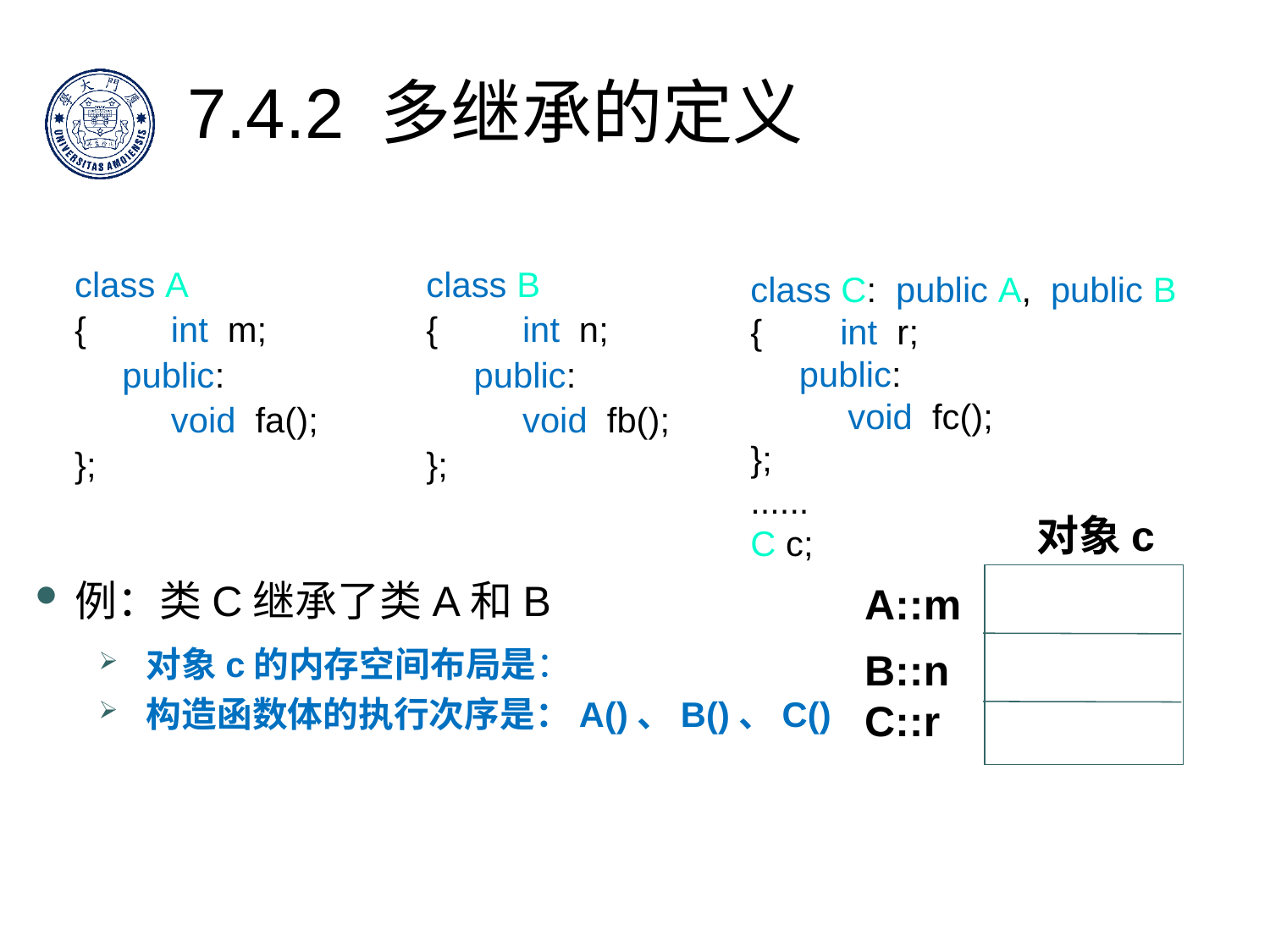

7.4.2 多继承的定义
class C:  public A,  public B
{        int  r;
     public:
          void  fc();
};
......
C c;
class B
{	     int  n;
	public:
	     void  fb();
};
class A
{	     int  m;
	public:
	     void  fa();
};

		   对象c

	A::m
	B::n
	C::r

例：类C继承了类A和B
对象c的内存空间布局是：
构造函数体的执行次序是：A()、B()、C()